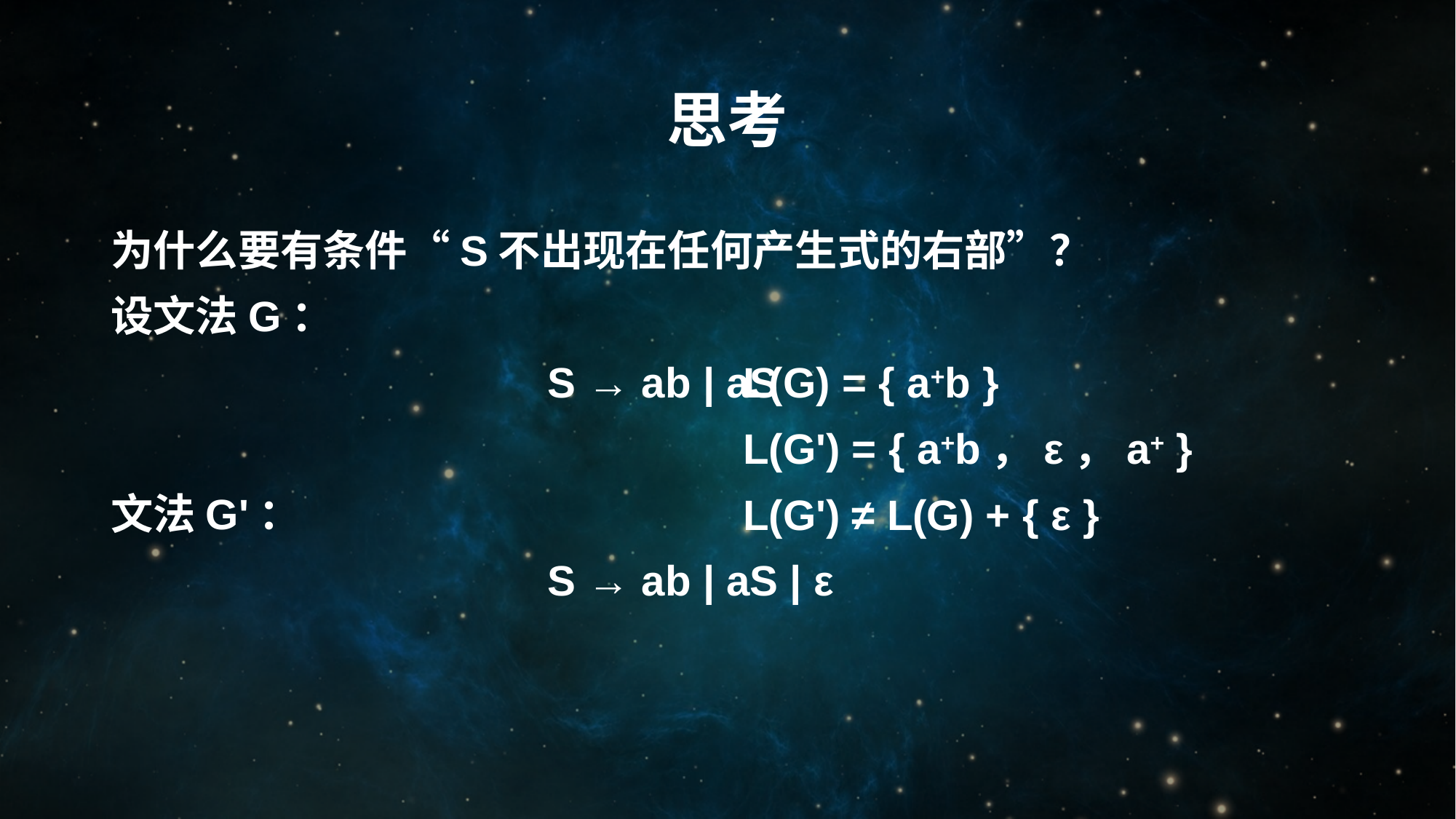

# 思考
为什么要有条件“S不出现在任何产生式的右部”？
设文法G：
				S → ab | aS

文法G'：
				S → ab | aS | ε

L(G) = { a+b }
L(G') = { a+b，ε，a+ }
L(G') ≠ L(G) + { ε }